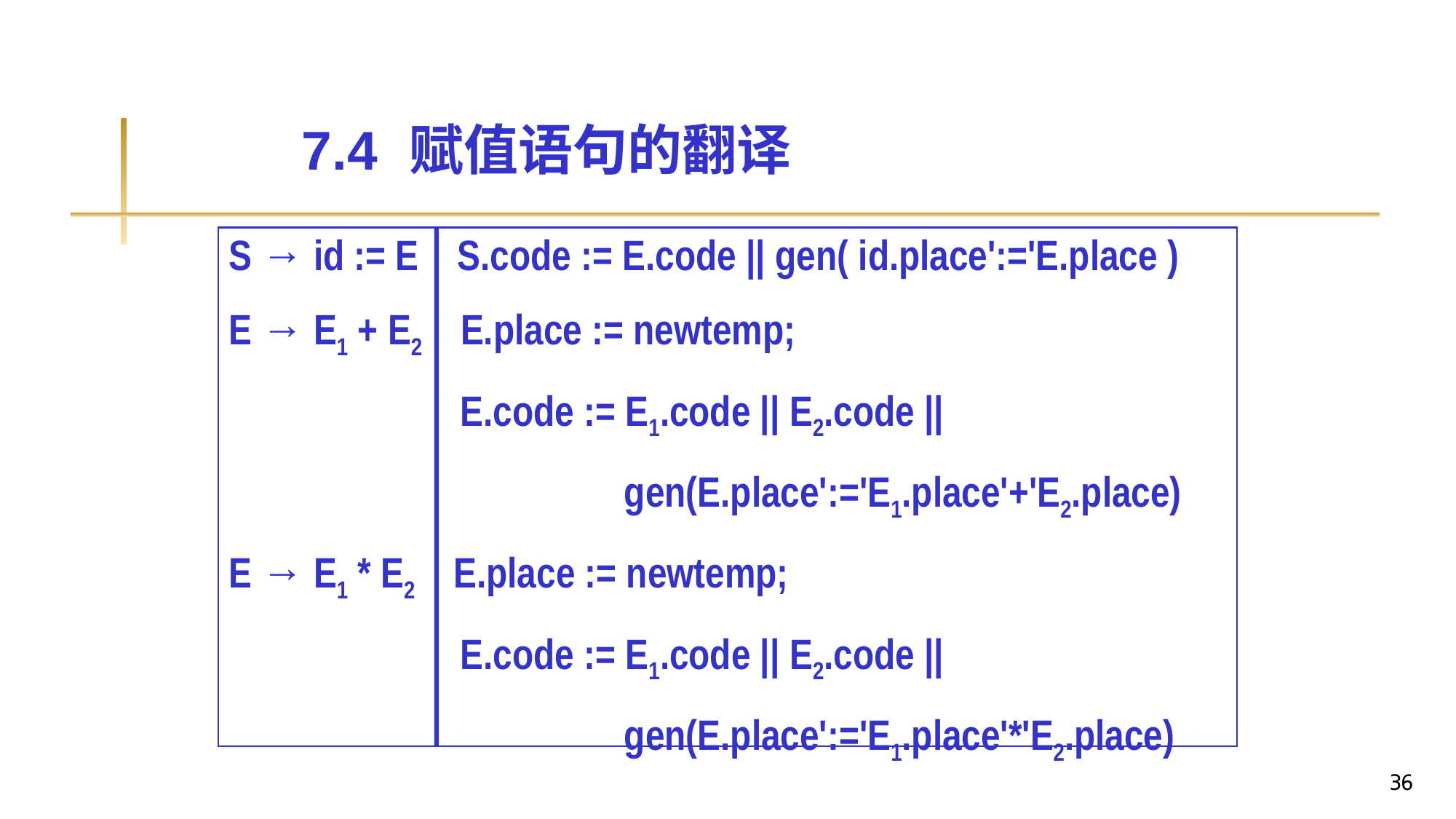

# 7.4 赋值语句的翻译
S → id := E    S.code := E.code || gen( id.place':='E.place )
E → E1 + E2    E.place := newtemp;
                        E.code := E1.code || E2.code ||
                                         gen(E.place':='E1.place'+'E2.place)
E → E1 * E2    E.place := newtemp;
                        E.code := E1.code || E2.code ||
                                         gen(E.place':='E1.place'*'E2.place)

36